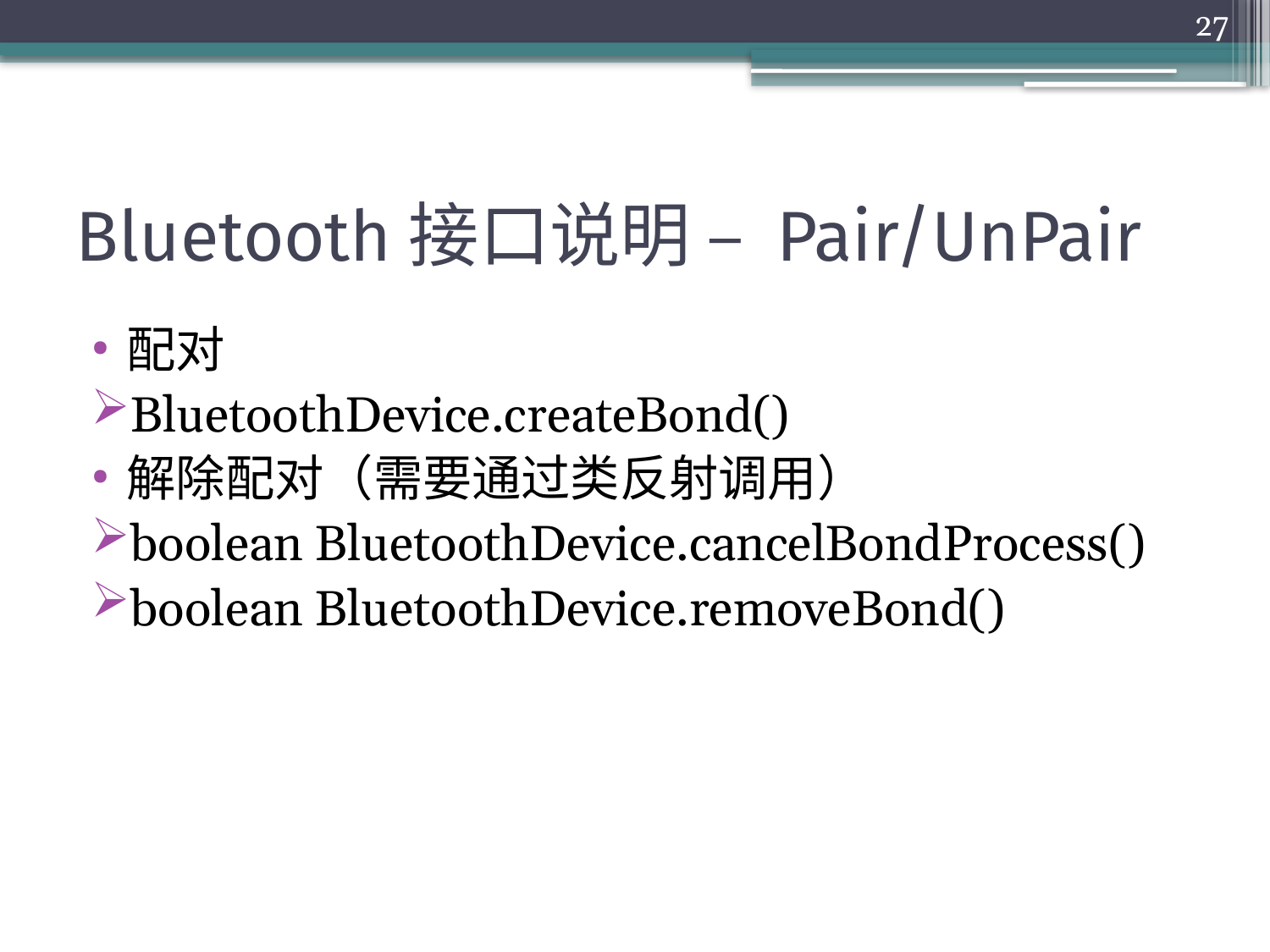

27
# Bluetooth接口说明 – Pair/UnPair
配对
BluetoothDevice.createBond()
解除配对（需要通过类反射调用）
boolean BluetoothDevice.cancelBondProcess()
boolean BluetoothDevice.removeBond()